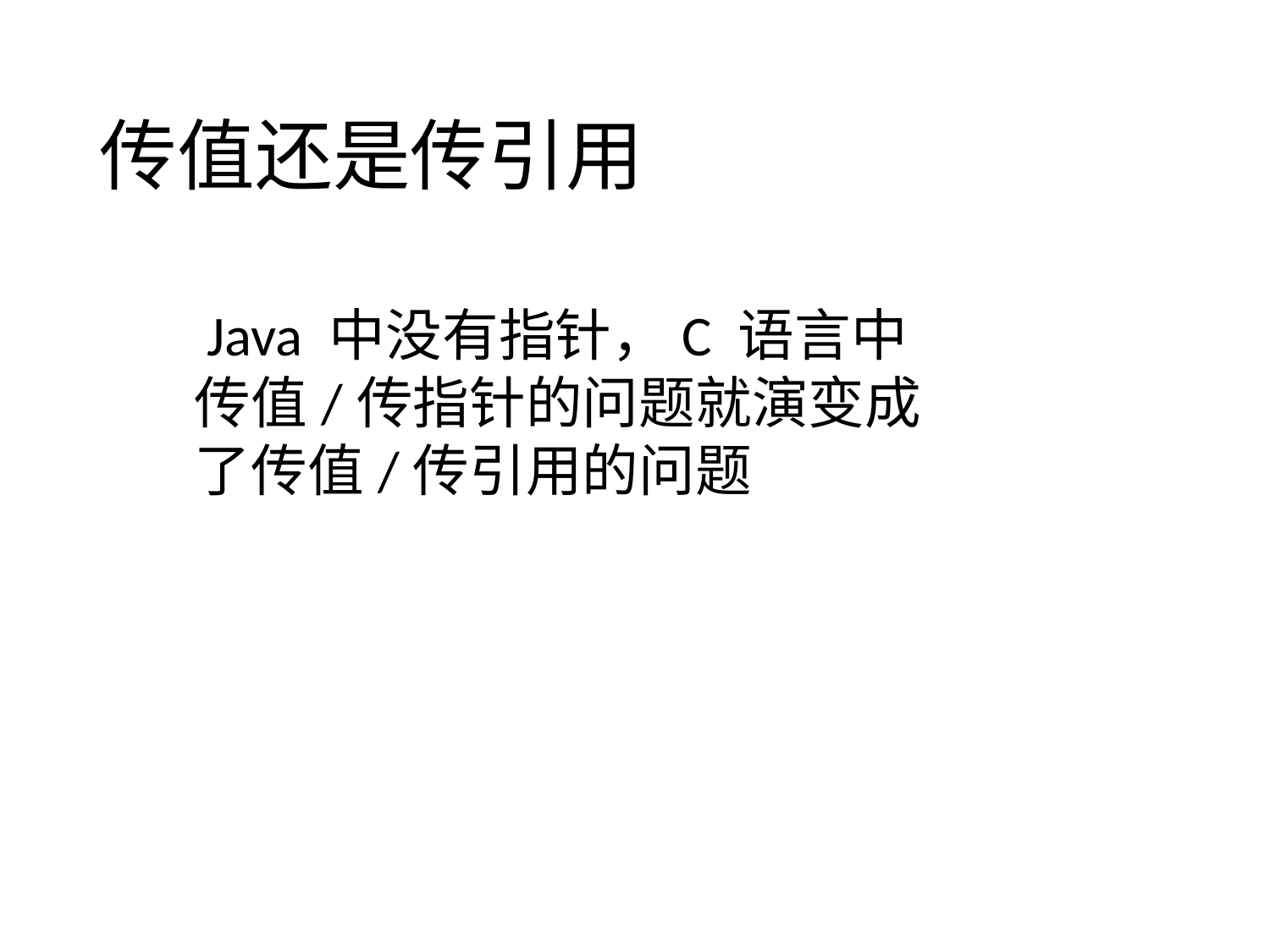

传值还是传引用
 Java 中没有指针，C 语言中传值/传指针的问题就演变成了传值/传引用的问题